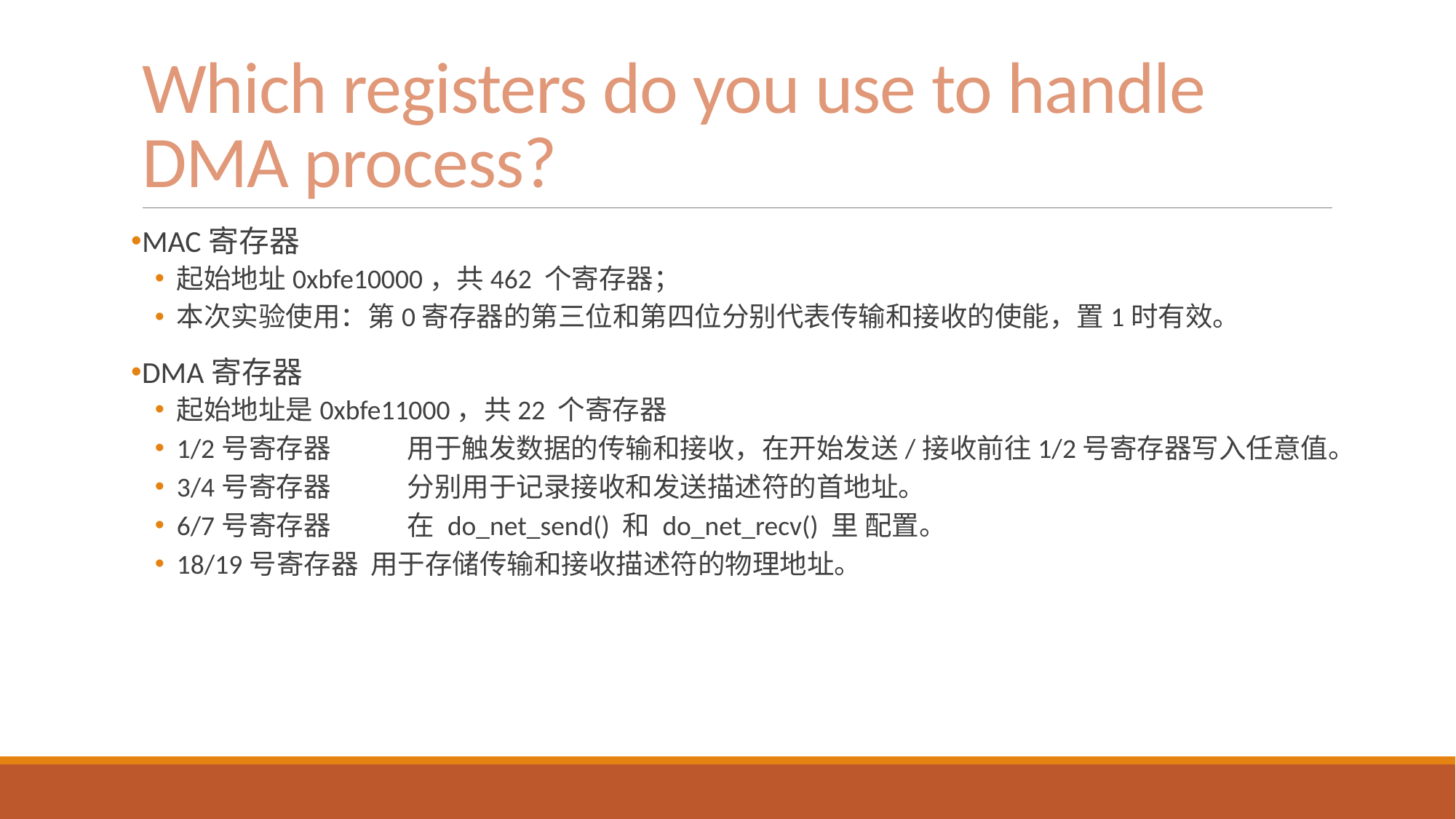

# Which registers do you use to handle DMA process?
MAC寄存器
起始地址0xbfe10000，共462 个寄存器；
本次实验使用：第0寄存器的第三位和第四位分别代表传输和接收的使能，置1时有效。
DMA寄存器
起始地址是0xbfe11000，共22 个寄存器
1/2号寄存器	  用于触发数据的传输和接收，在开始发送/接收前往1/2号寄存器写入任意值。
3/4号寄存器	  分别用于记录接收和发送描述符的首地址。
6/7号寄存器	  在 do_net_send() 和 do_net_recv() 里 配置。
18/19号寄存器  用于存储传输和接收描述符的物理地址。